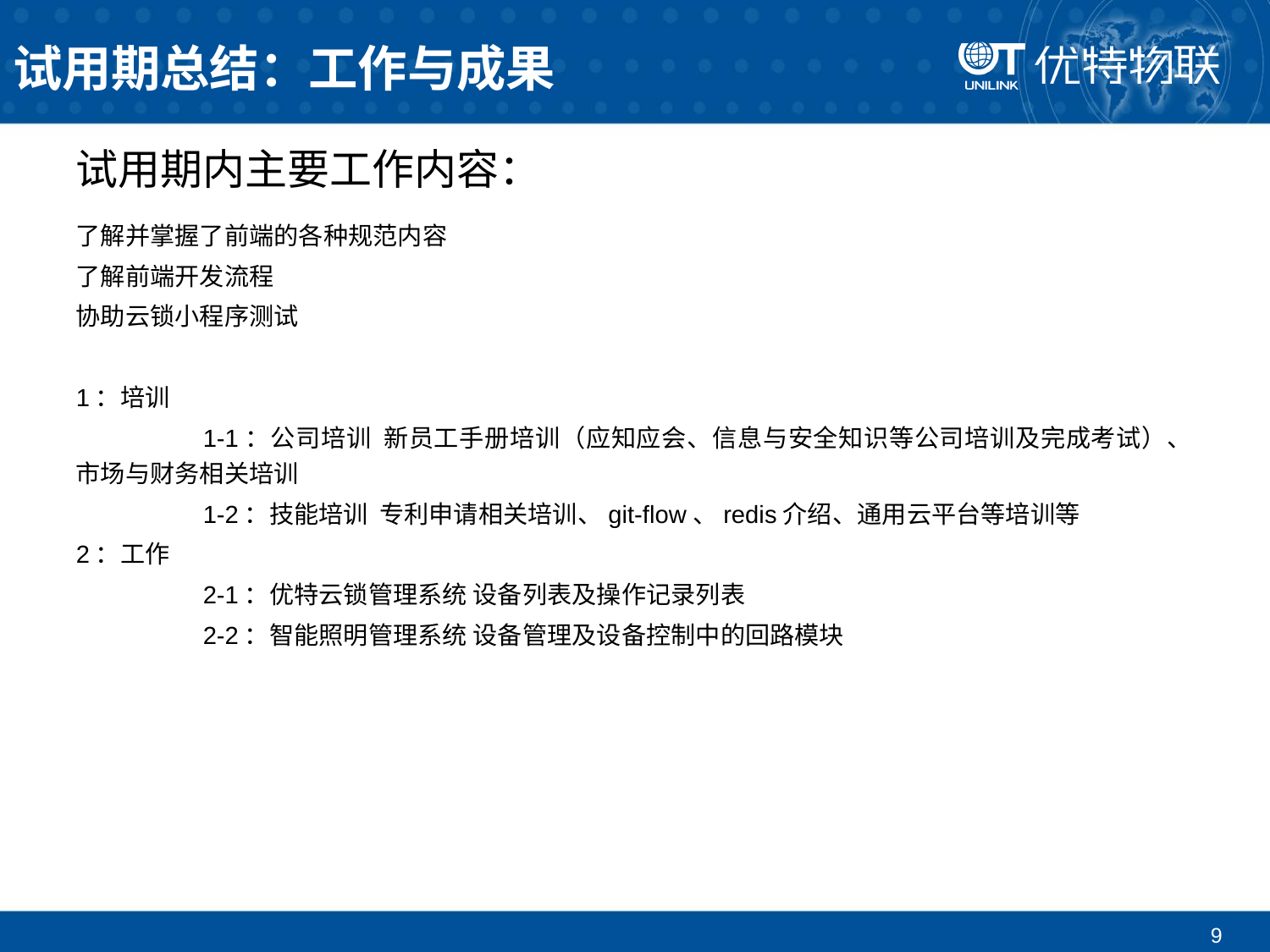

试用期总结：工作与成果
试用期内主要工作内容：
了解并掌握了前端的各种规范内容
了解前端开发流程
协助云锁小程序测试

1：培训
	1-1：公司培训  新员工手册培训（应知应会、信息与安全知识等公司培训及完成考试）、市场与财务相关培训
	1-2：技能培训  专利申请相关培训​、git-flow、redis介绍、通用云平台等培训等
2：工作
	2-1：优特云锁管理系统 设备列表及操作记录列表
	2-2：智能照明管理系统 设备管理及设备控制中的回路模块

9